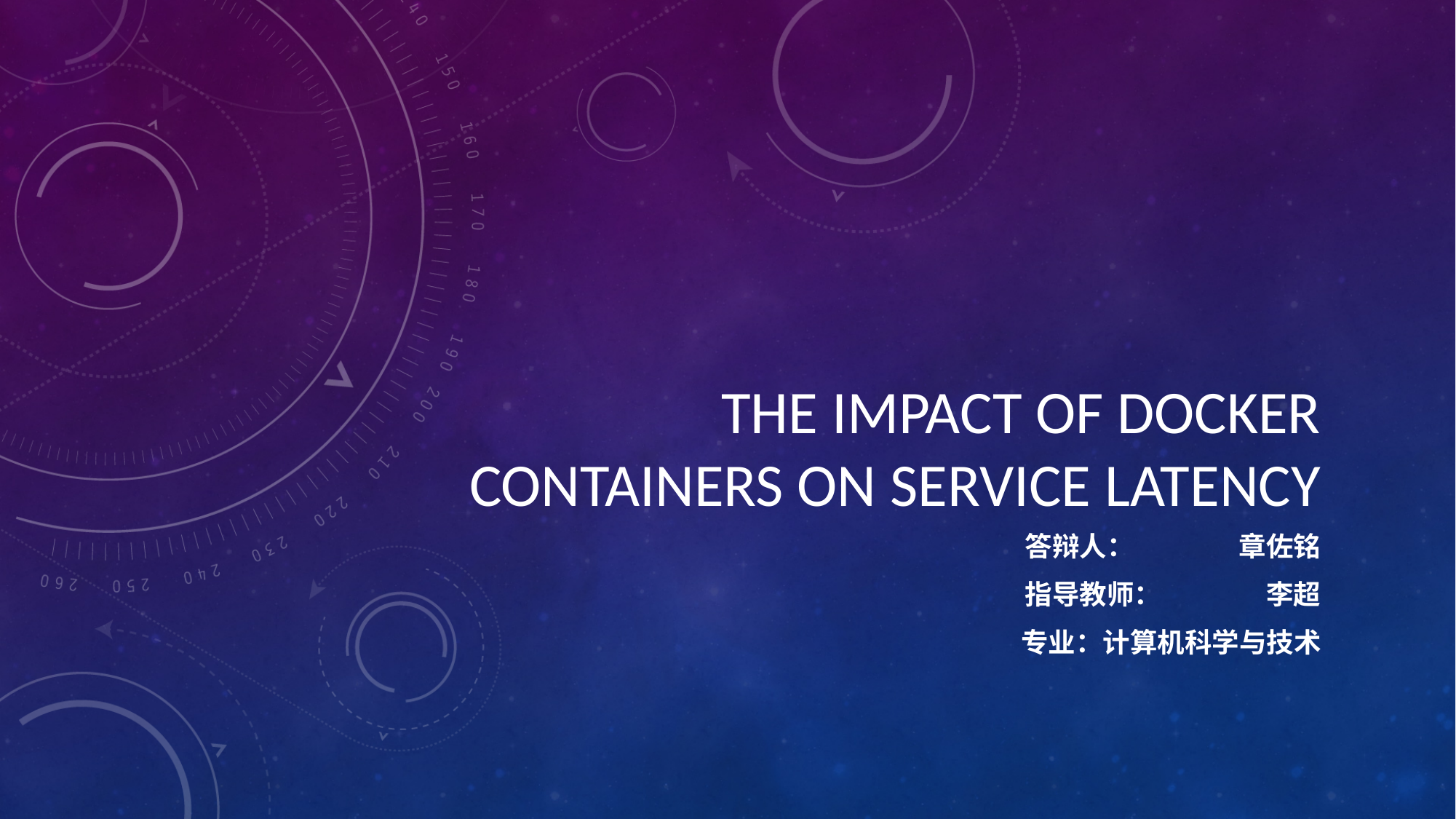

# The Impact of Docker Containers on Service Latency
答辩人：                 章佐铭
指导教师：                 李超
专业：计算机科学与技术